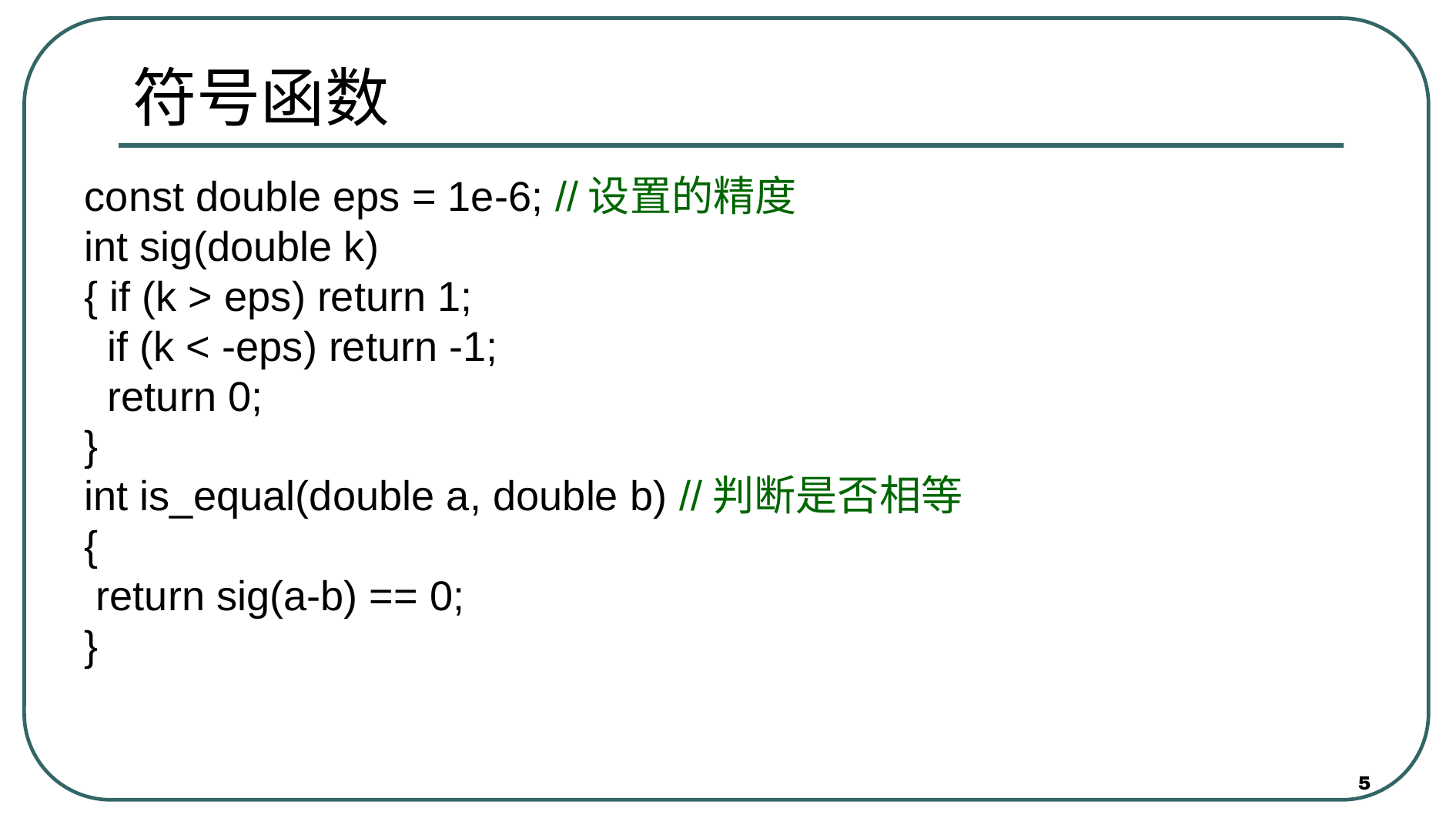

符号函数
const double eps = 1e-6; //设置的精度
int sig(double k)
{ if (k > eps) return 1;
  if (k < -eps) return -1;
  return 0;
}
int is_equal(double a, double b) //判断是否相等
{
 return sig(a-b) == 0;
}
5